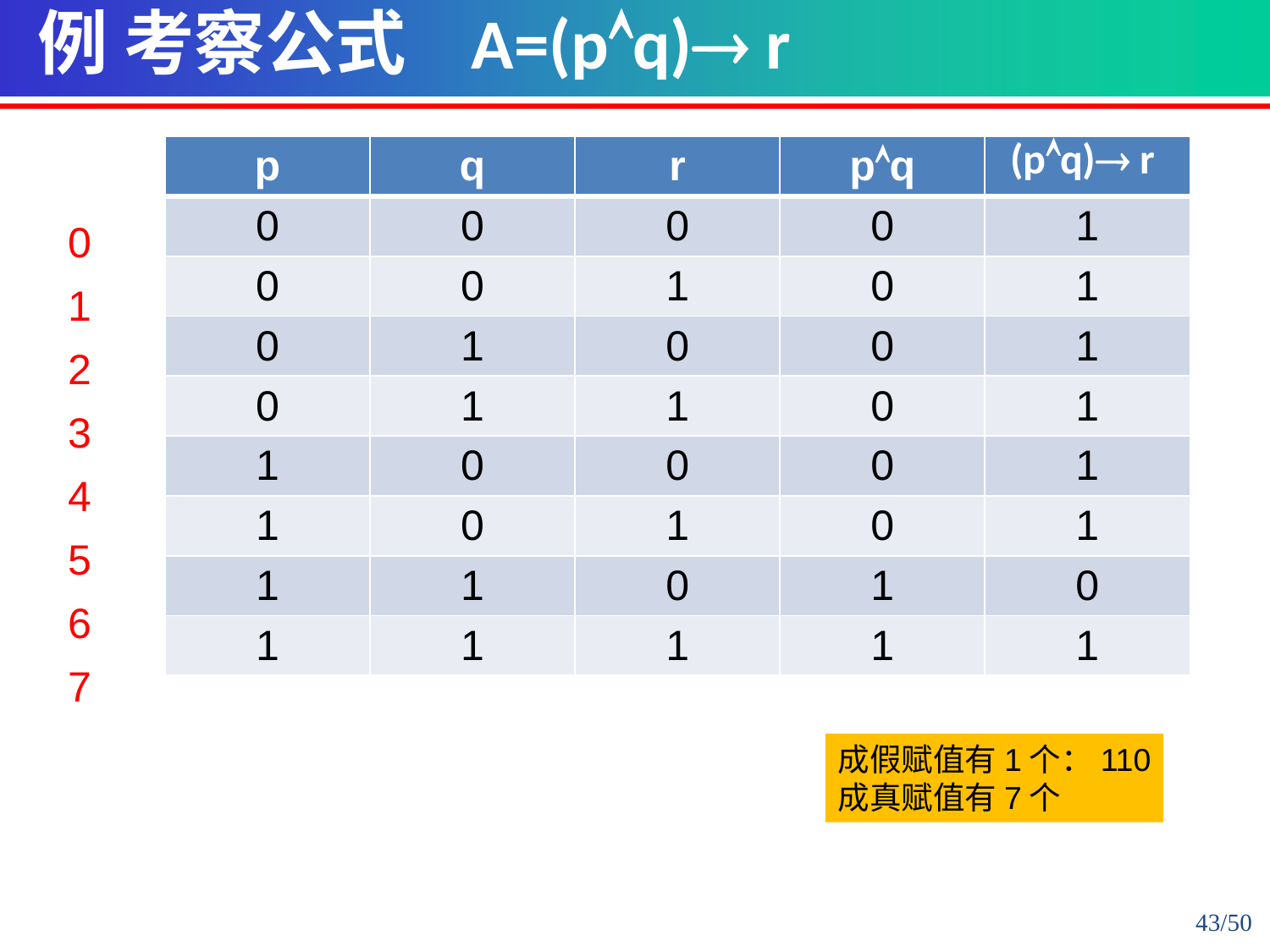

例 考察公式   A=(p∧q)→ r
| p | q | r | p∧q | (p∧q)→ r |
| --- | --- | --- | --- | --- |
| 0 | 0 | 0 | 0 | 1 |
| 0 | 0 | 1 | 0 | 1 |
| 0 | 1 | 0 | 0 | 1 |
| 0 | 1 | 1 | 0 | 1 |
| 1 | 0 | 0 | 0 | 1 |
| 1 | 0 | 1 | 0 | 1 |
| 1 | 1 | 0 | 1 | 0 |
| 1 | 1 | 1 | 1 | 1 |
0
1
2
3
4
5
6
7
成假赋值有1个：110
成真赋值有7个
43/50